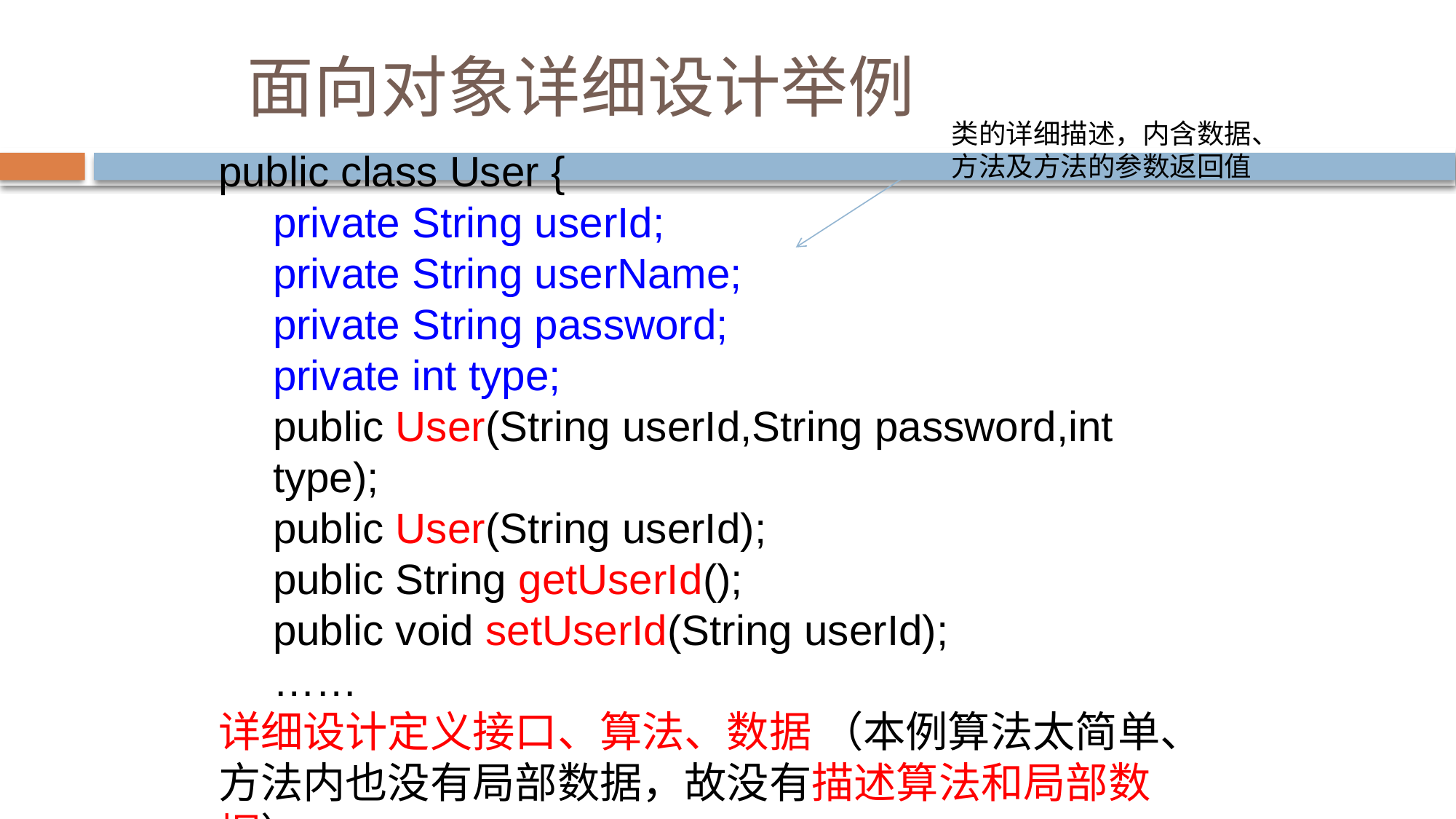

# 面向对象详细设计举例
类的详细描述，内含数据、方法及方法的参数返回值
public class User {
private String userId;
private String userName;
private String password;
private int type;
public User(String userId,String password,int type);
public User(String userId);
public String getUserId();
public void setUserId(String userId);
……
详细设计定义接口、算法、数据 （本例算法太简单、方法内也没有局部数据，故没有描述算法和局部数据）